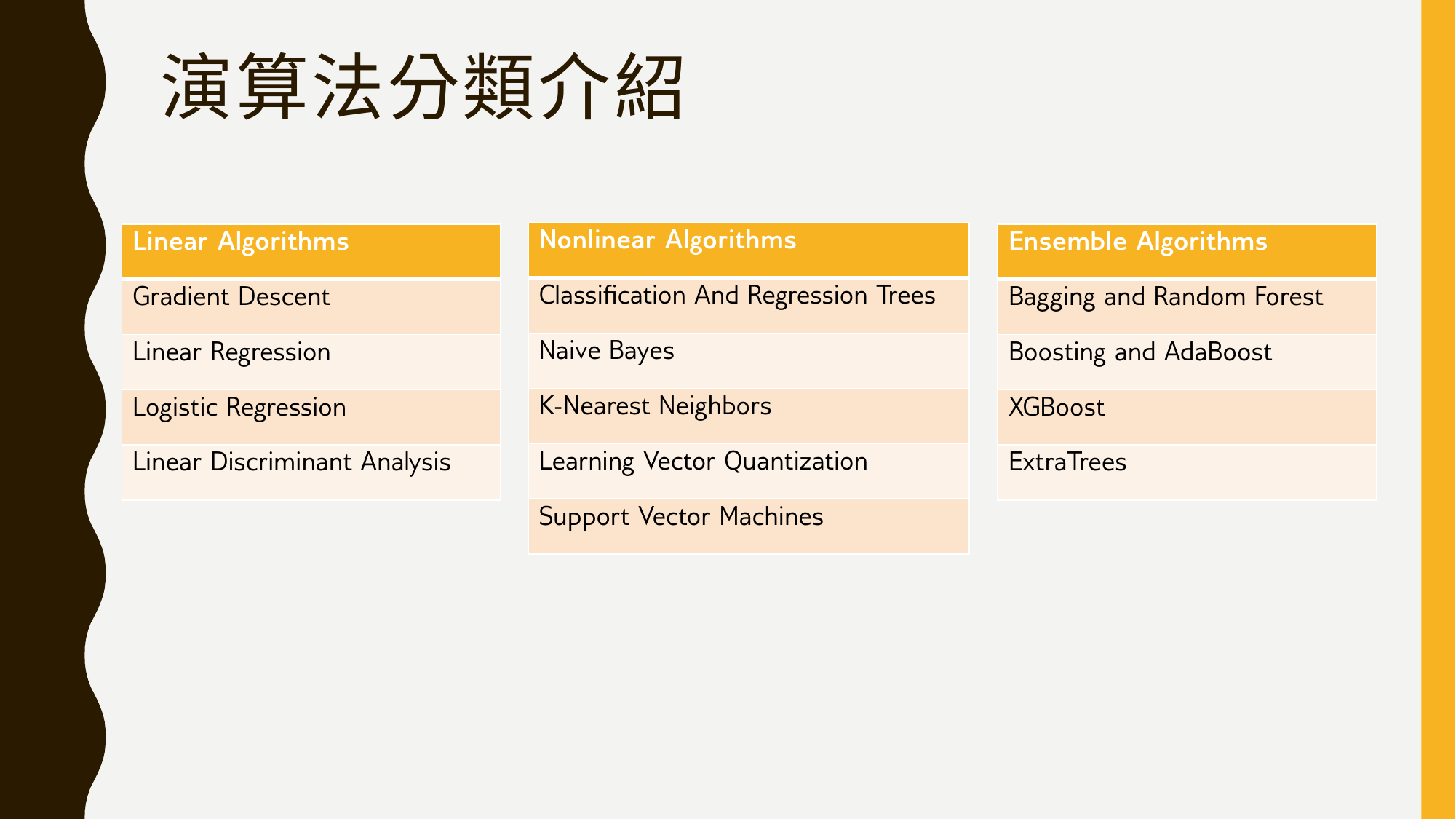

# 演算法分類介紹
| Nonlinear Algorithms |
| --- |
| Classification And Regression Trees |
| Naive Bayes |
| K-Nearest Neighbors |
| Learning Vector Quantization |
| Support Vector Machines |
| Linear Algorithms |
| --- |
| Gradient Descent |
| Linear Regression |
| Logistic Regression |
| Linear Discriminant Analysis |
| Ensemble Algorithms |
| --- |
| Bagging and Random Forest |
| Boosting and AdaBoost |
| XGBoost |
| ExtraTrees |